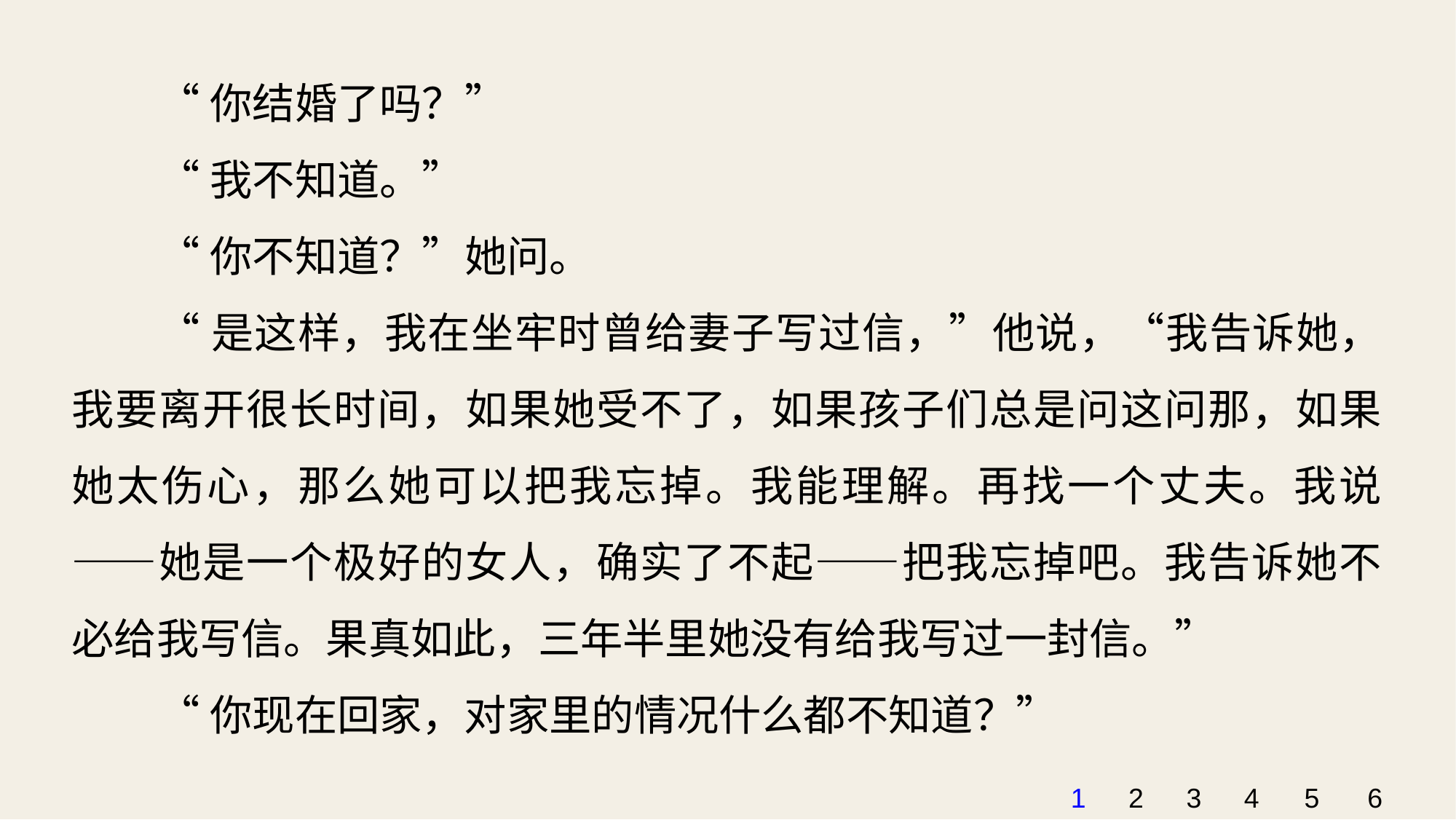

“你结婚了吗？”
“我不知道。”
“你不知道？”她问。
“是这样，我在坐牢时曾给妻子写过信，”他说，“我告诉她，我要离开很长时间，如果她受不了，如果孩子们总是问这问那，如果她太伤心，那么她可以把我忘掉。我能理解。再找一个丈夫。我说——她是一个极好的女人，确实了不起——把我忘掉吧。我告诉她不必给我写信。果真如此，三年半里她没有给我写过一封信。”
“你现在回家，对家里的情况什么都不知道？”
1
2
3
4
5
6